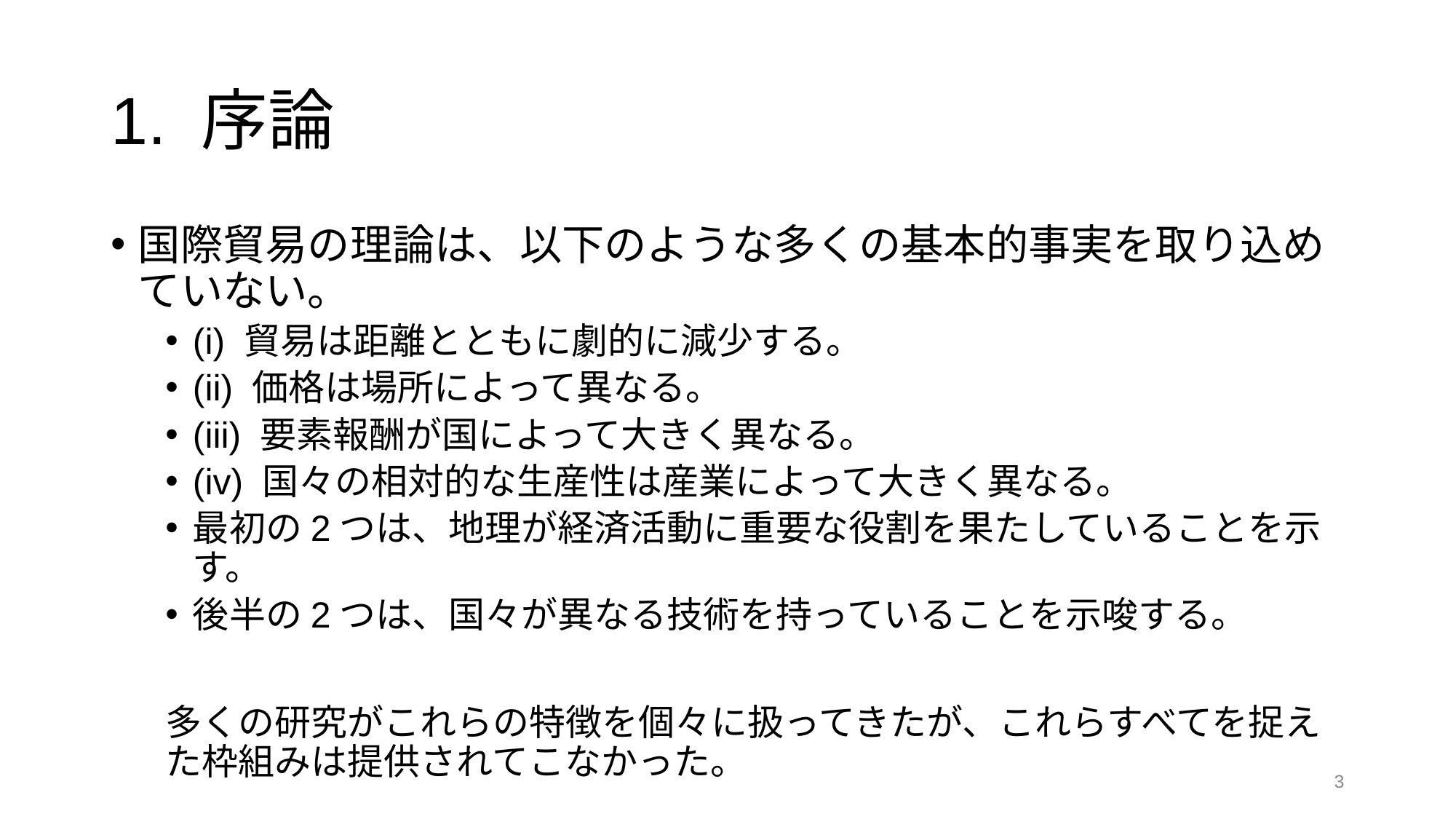

# 1. 序論
国際貿易の理論は、以下のような多くの基本的事実を取り込めていない。
(i) 貿易は距離とともに劇的に減少する。
(ii) 価格は場所によって異なる。
(iii) 要素報酬が国によって大きく異なる。
(iv) 国々の相対的な生産性は産業によって大きく異なる。
最初の2つは、地理が経済活動に重要な役割を果たしていることを示す。
後半の2つは、国々が異なる技術を持っていることを示唆する。

多くの研究がこれらの特徴を個々に扱ってきたが、これらすべてを捉えた枠組みは提供されてこなかった。
3